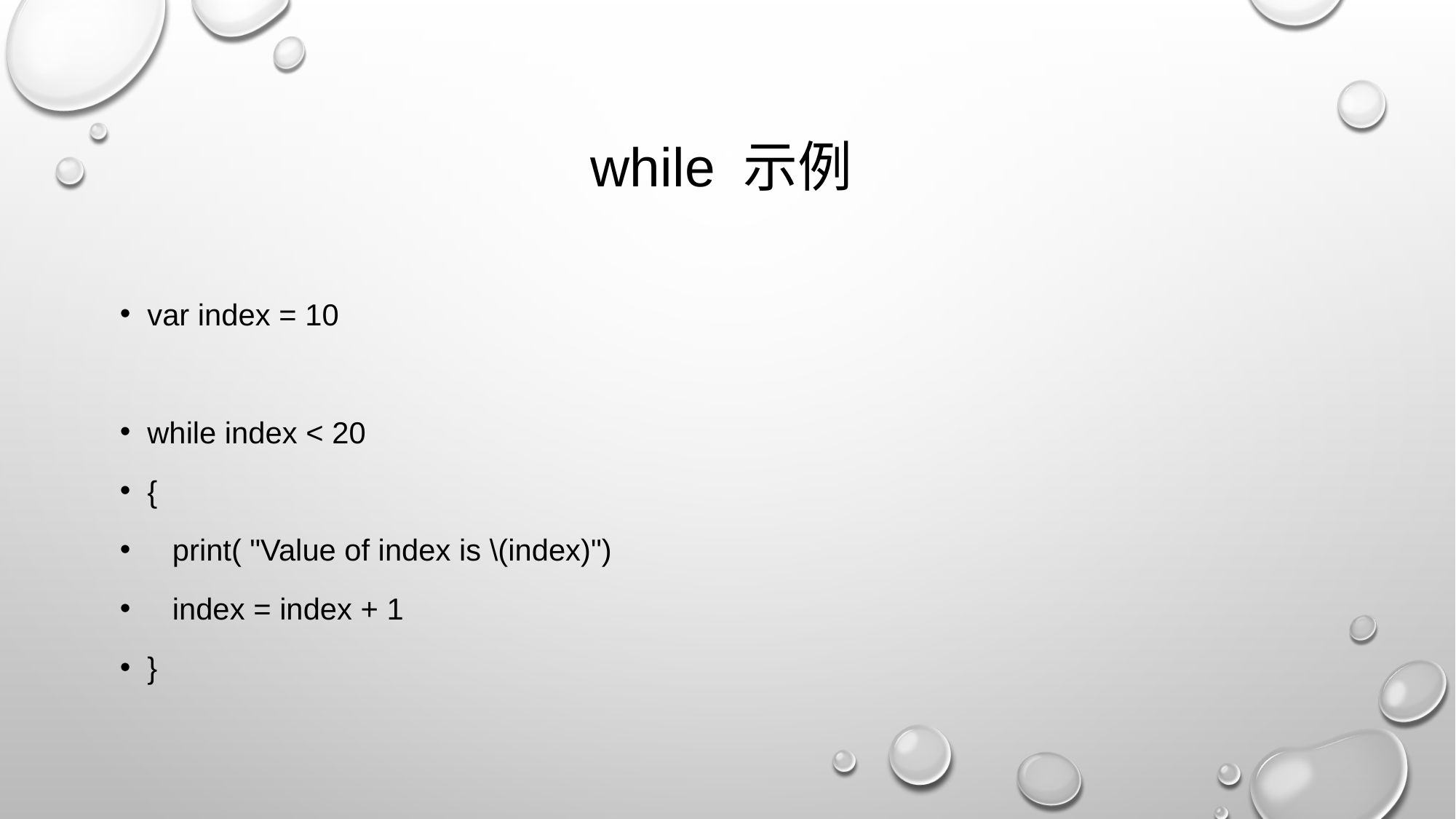

# while 示例
var index = 10

while index < 20
{
   print( "Value of index is \(index)")
   index = index + 1
}